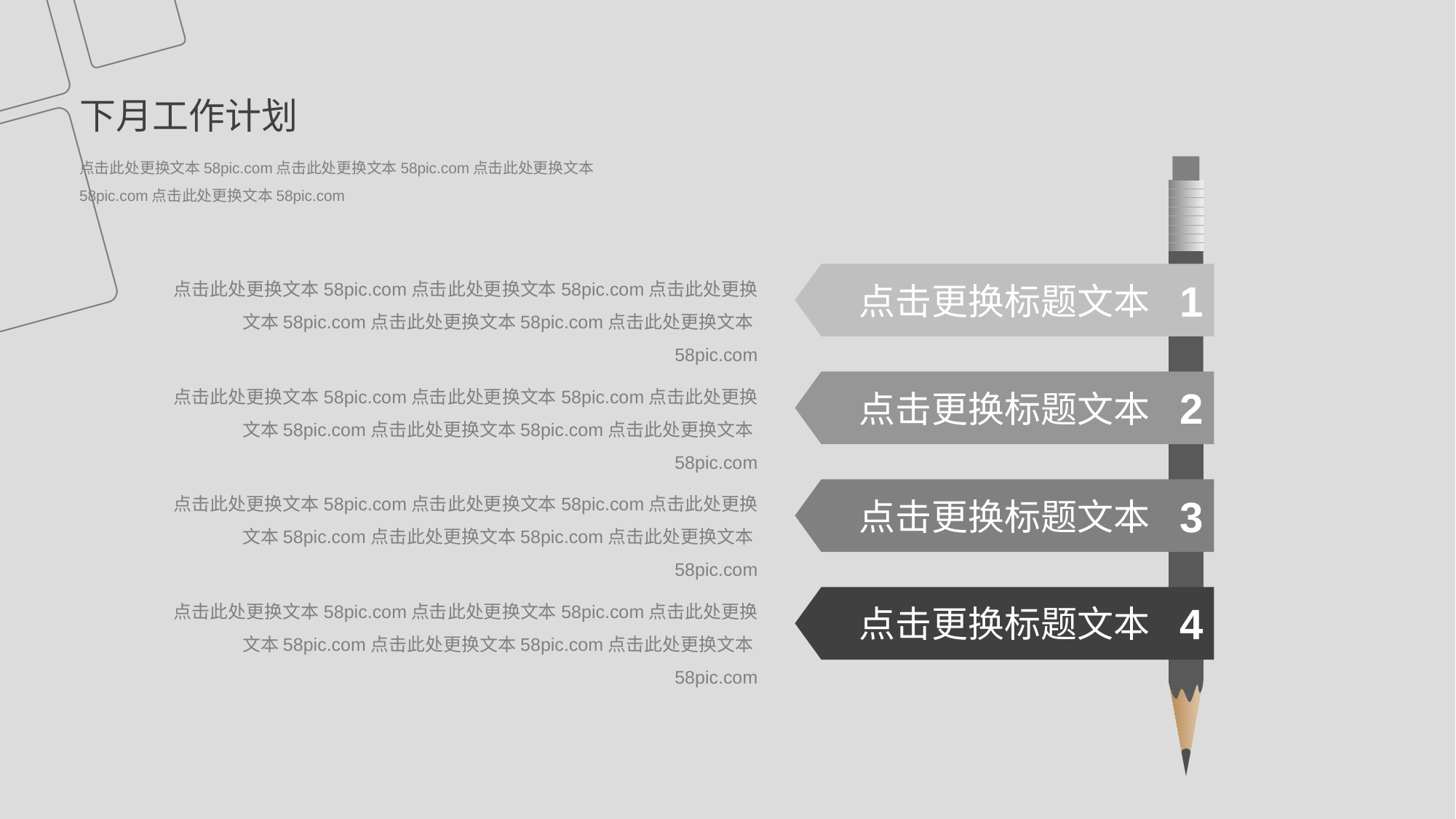

下月工作计划
点击此处更换文本58pic.com点击此处更换文本58pic.com点击此处更换文本58pic.com点击此处更换文本58pic.com

1

2

3

4
点击更换标题文本
点击更换标题文本
点击更换标题文本
点击更换标题文本
点击此处更换文本58pic.com点击此处更换文本58pic.com点击此处更换文本58pic.com点击此处更换文本58pic.com点击此处更换文本58pic.com
点击此处更换文本58pic.com点击此处更换文本58pic.com点击此处更换文本58pic.com点击此处更换文本58pic.com点击此处更换文本58pic.com
点击此处更换文本58pic.com点击此处更换文本58pic.com点击此处更换文本58pic.com点击此处更换文本58pic.com点击此处更换文本58pic.com
点击此处更换文本58pic.com点击此处更换文本58pic.com点击此处更换文本58pic.com点击此处更换文本58pic.com点击此处更换文本58pic.com